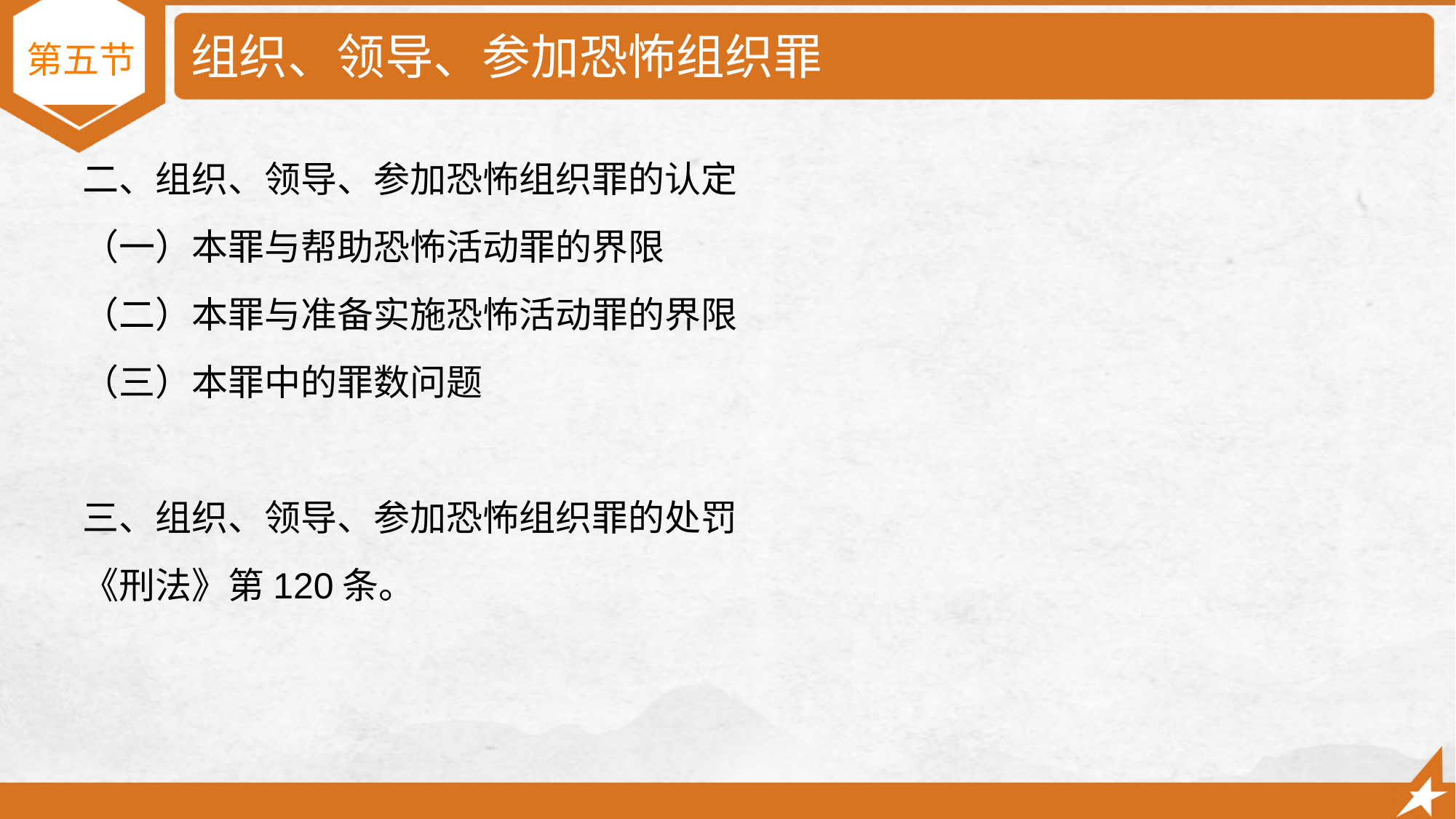

# 组织、领导、参加恐怖组织罪
第五节
二、组织、领导、参加恐怖组织罪的认定
（一）本罪与帮助恐怖活动罪的界限
（二）本罪与准备实施恐怖活动罪的界限
（三）本罪中的罪数问题

三、组织、领导、参加恐怖组织罪的处罚
《刑法》第120条。